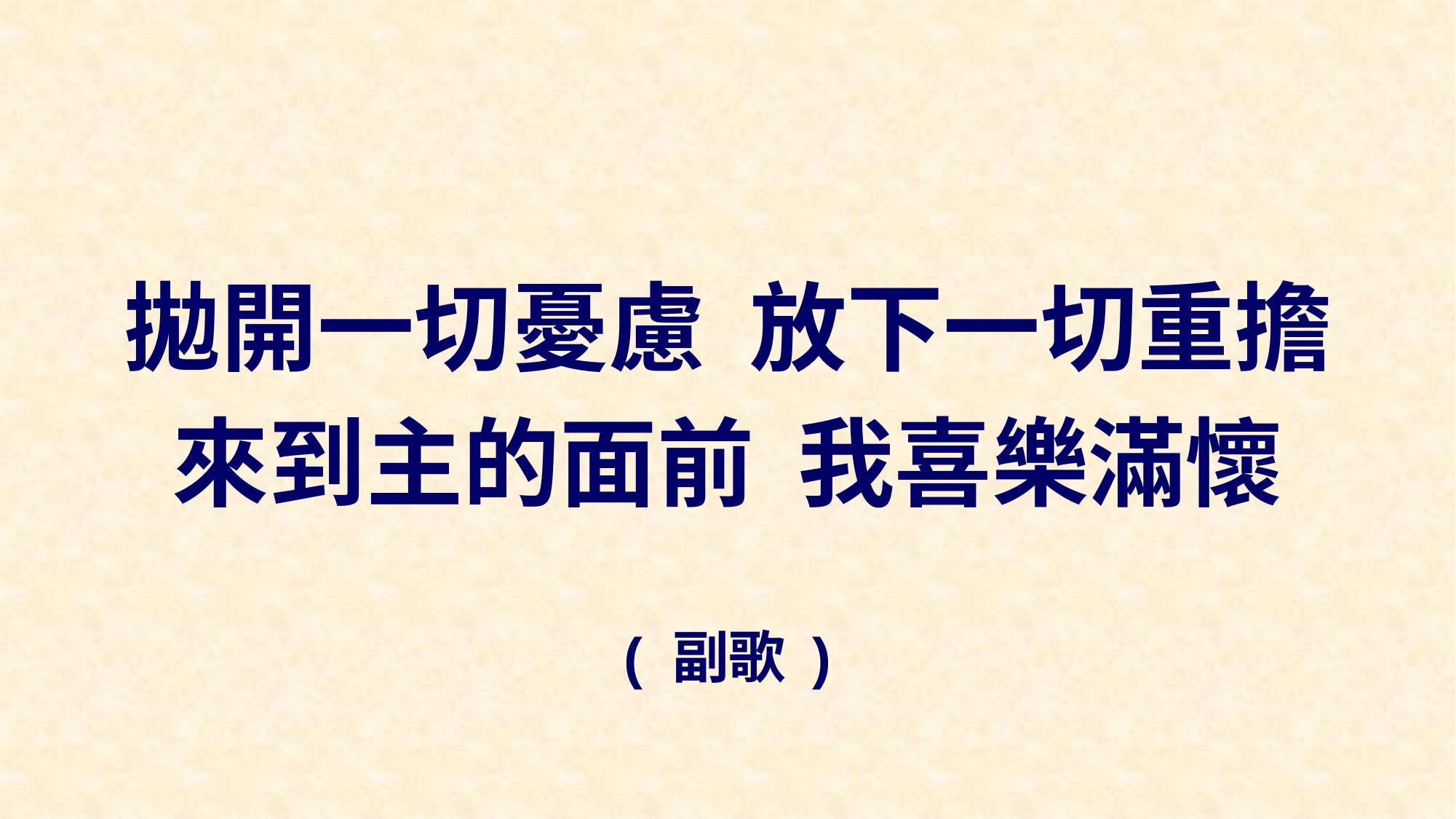

拋開一切憂慮  放下一切重擔
來到主的面前  我喜樂滿懷
( 副歌 )